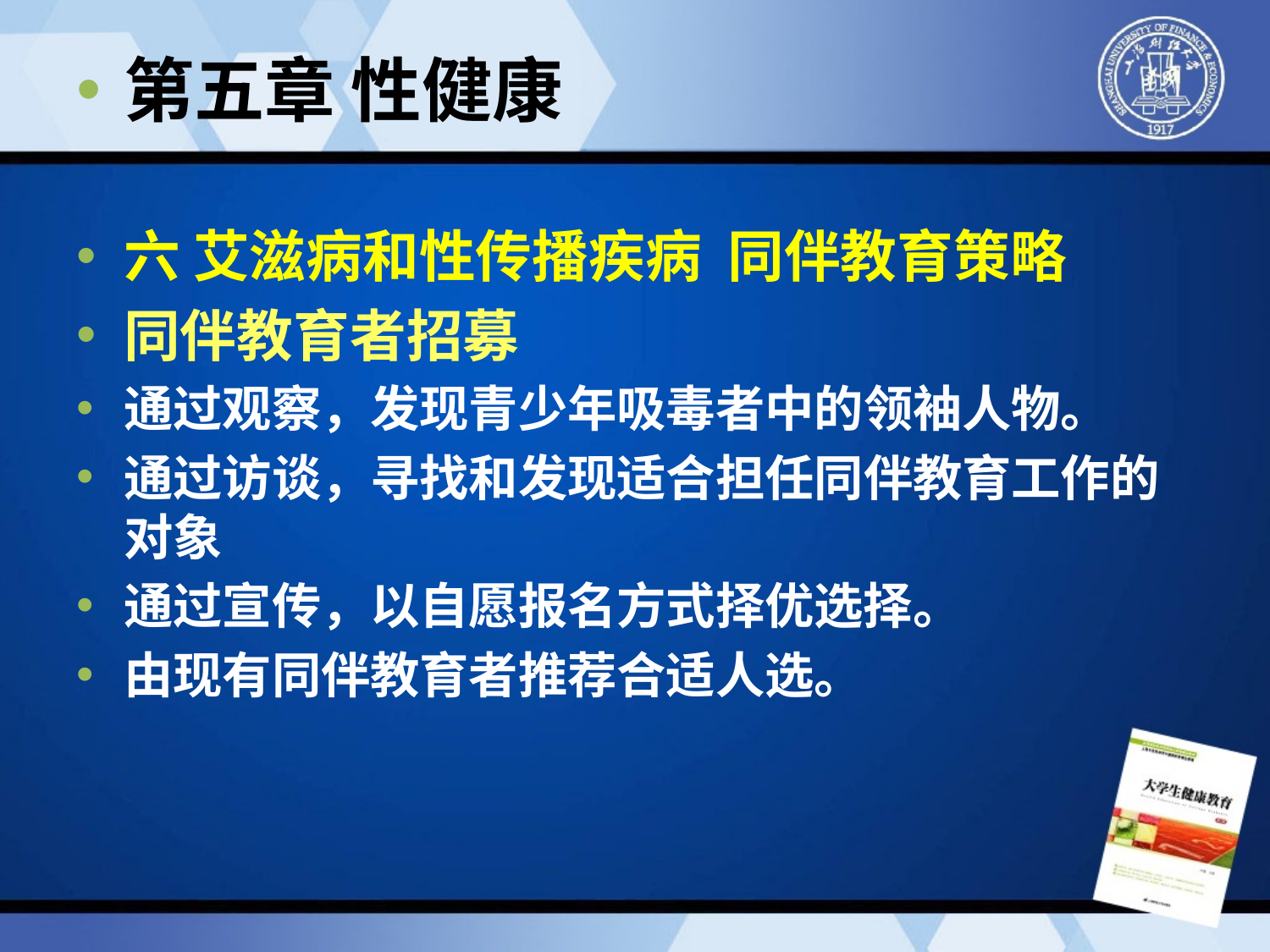

第五章 性健康

六 艾滋病和性传播疾病  同伴教育策略
同伴教育者招募
通过观察，发现青少年吸毒者中的领袖人物。
通过访谈，寻找和发现适合担任同伴教育工作的对象
通过宣传，以自愿报名方式择优选择。
由现有同伴教育者推荐合适人选。